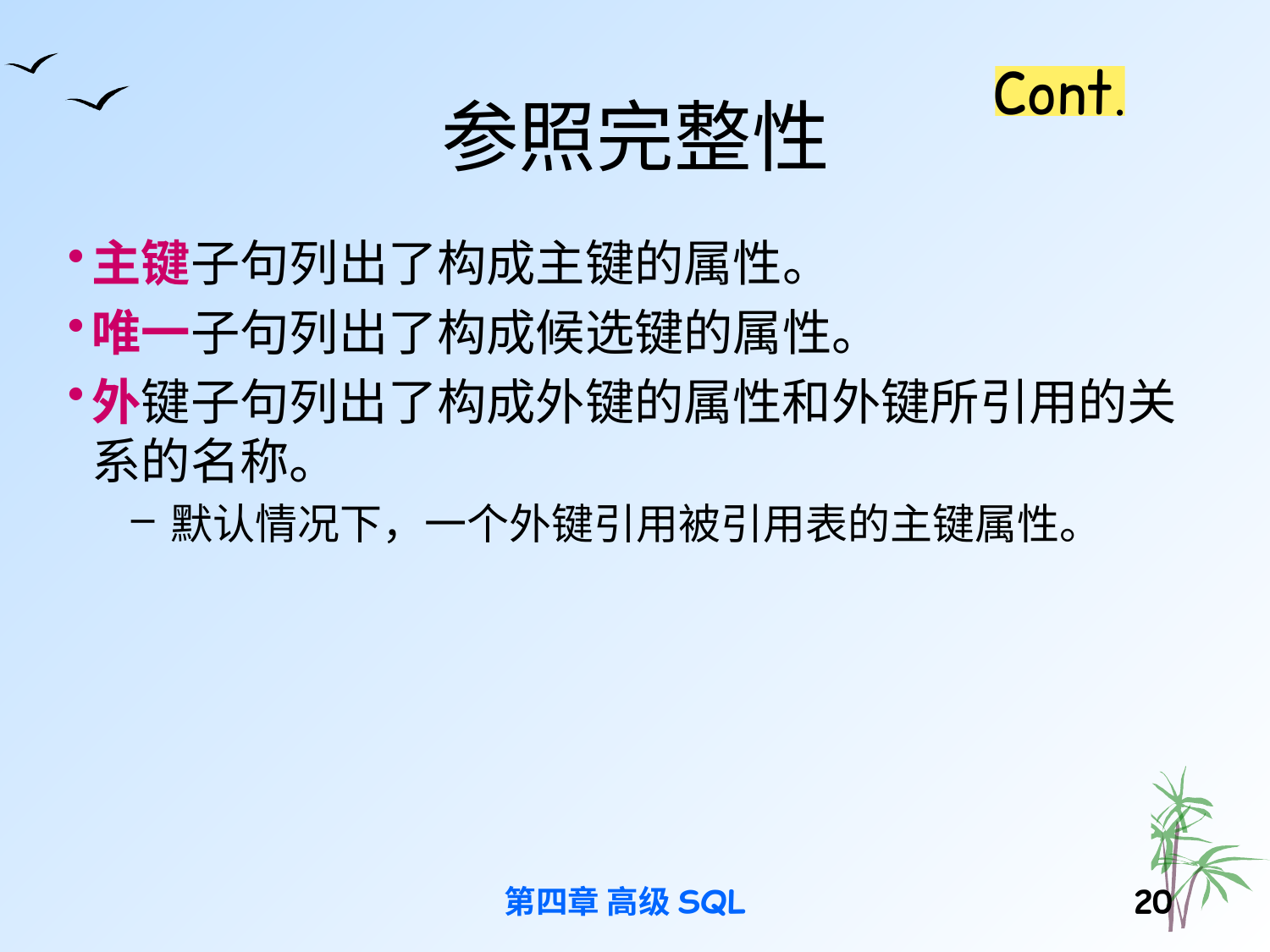

# 参照完整性
Cont.
主键子句列出了构成主键的属性。
唯一子句列出了构成候选键的属性。
外键子句列出了构成外键的属性和外键所引用的关系的名称。
默认情况下，一个外键引用被引用表的主键属性。
第四章 高级SQL
20